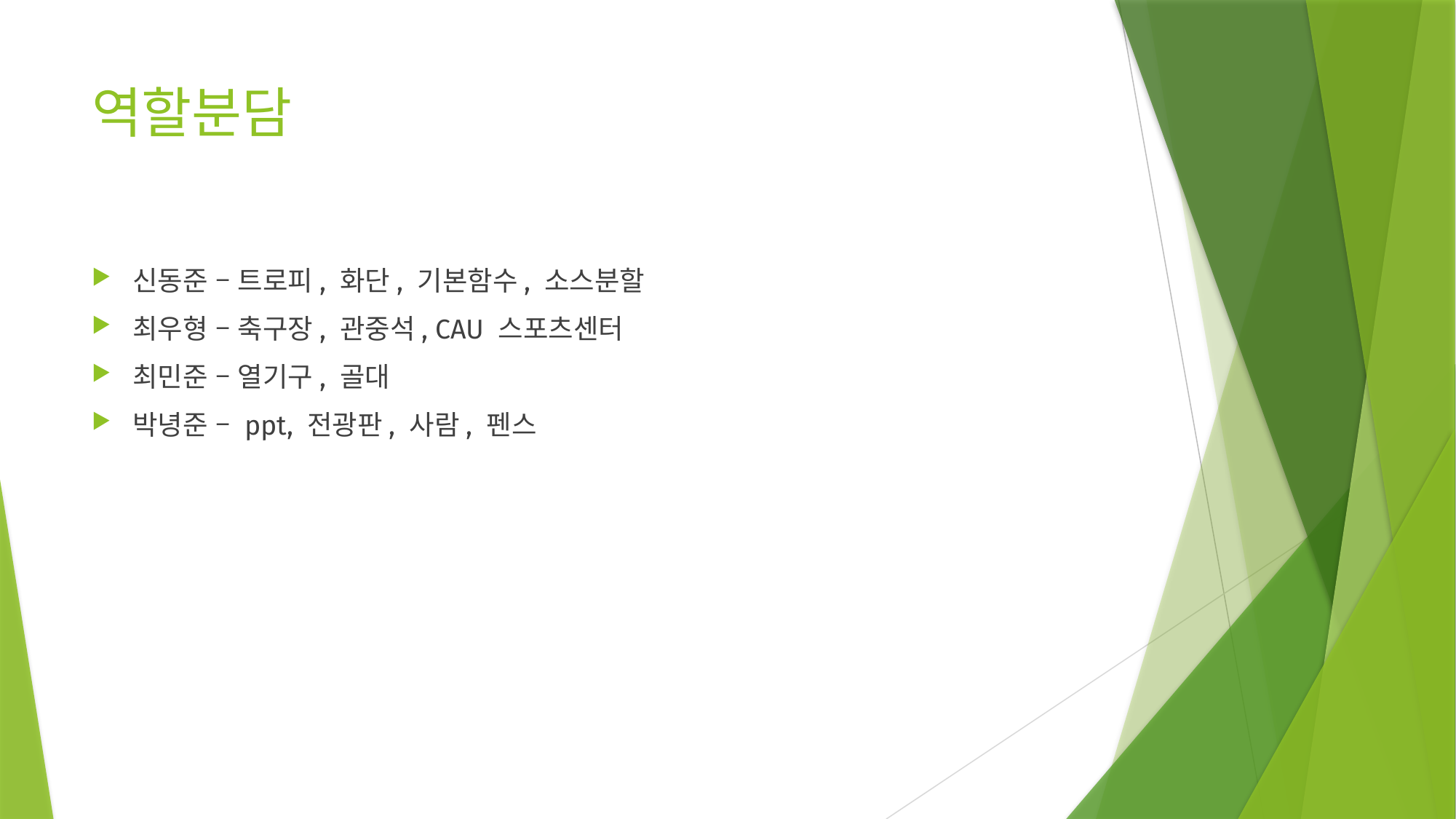

# 역할분담
신동준 – 트로피, 화단, 기본함수, 소스분할
최우형 – 축구장, 관중석, CAU 스포츠센터
최민준 – 열기구, 골대
박녕준 – ppt, 전광판, 사람, 펜스